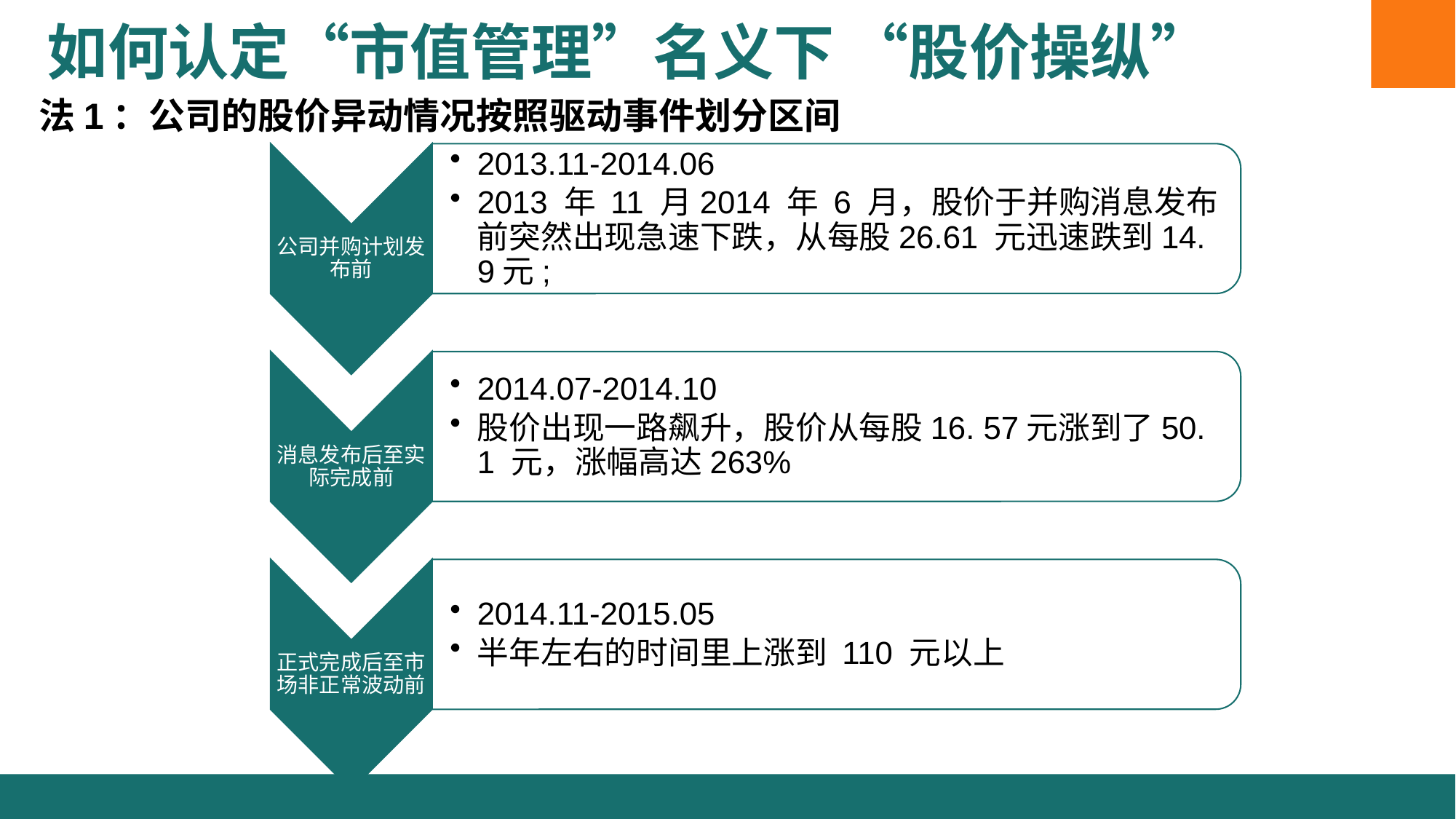

如何认定“市值管理”名义下 “股价操纵”
法1：公司的股价异动情况按照驱动事件划分区间
公司并购计划发布前
2013.11-2014.06
2013 年 11 月2014 年 6 月，股价于并购消息发布前突然出现急速下跌，从每股26.61 元迅速跌到14. 9元;
消息发布后至实际完成前
2014.07-2014.10
股价出现一路飙升，股价从每股16. 57元涨到了50. 1 元，涨幅高达263%
正式完成后至市场非正常波动前
2014.11-2015.05
半年左右的时间里上涨到 110 元以上